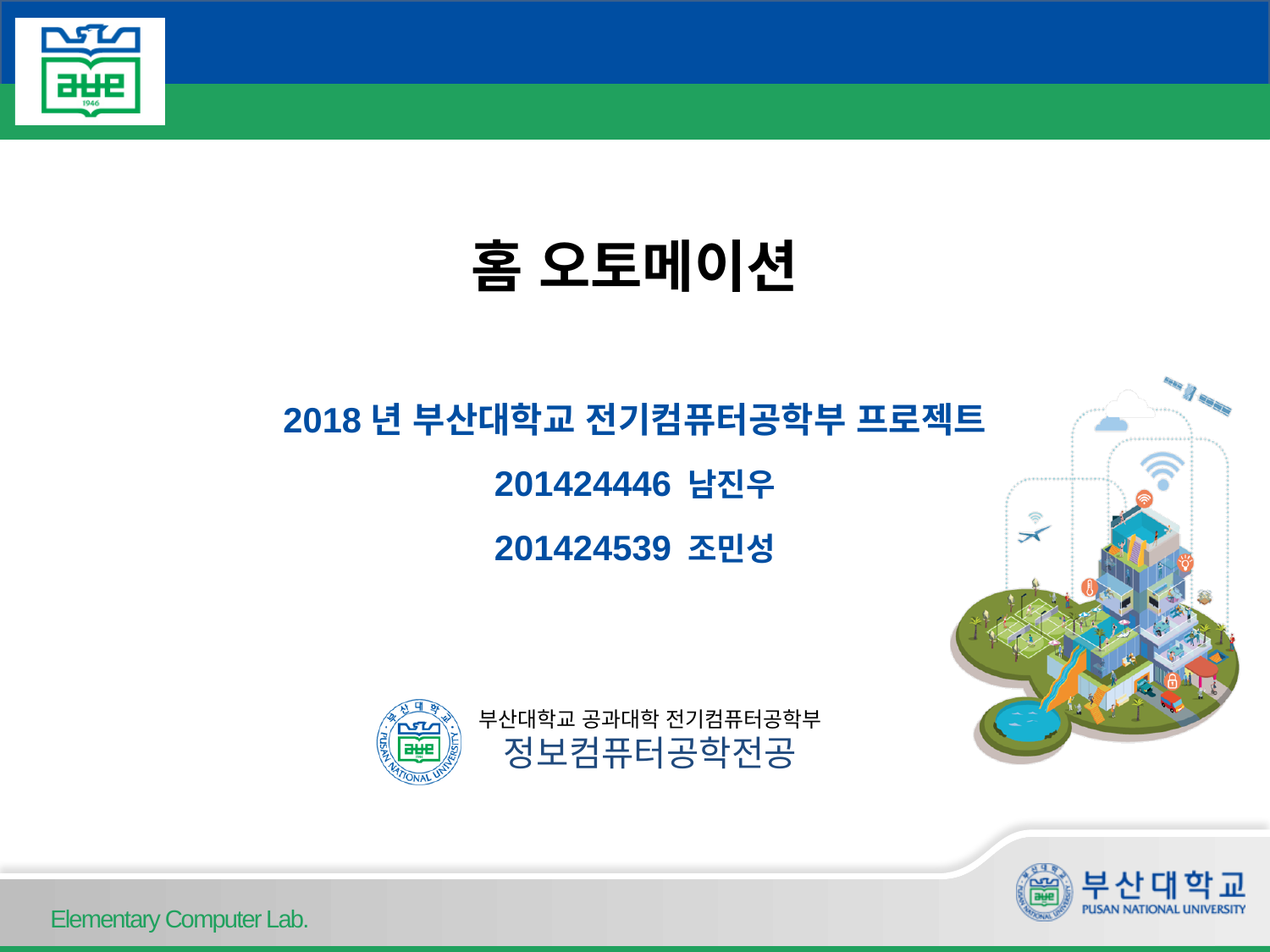

# 홈 오토메이션
2018년 부산대학교 전기컴퓨터공학부 프로젝트
201424446 남진우
201424539 조민성
Elementary Computer Lab.